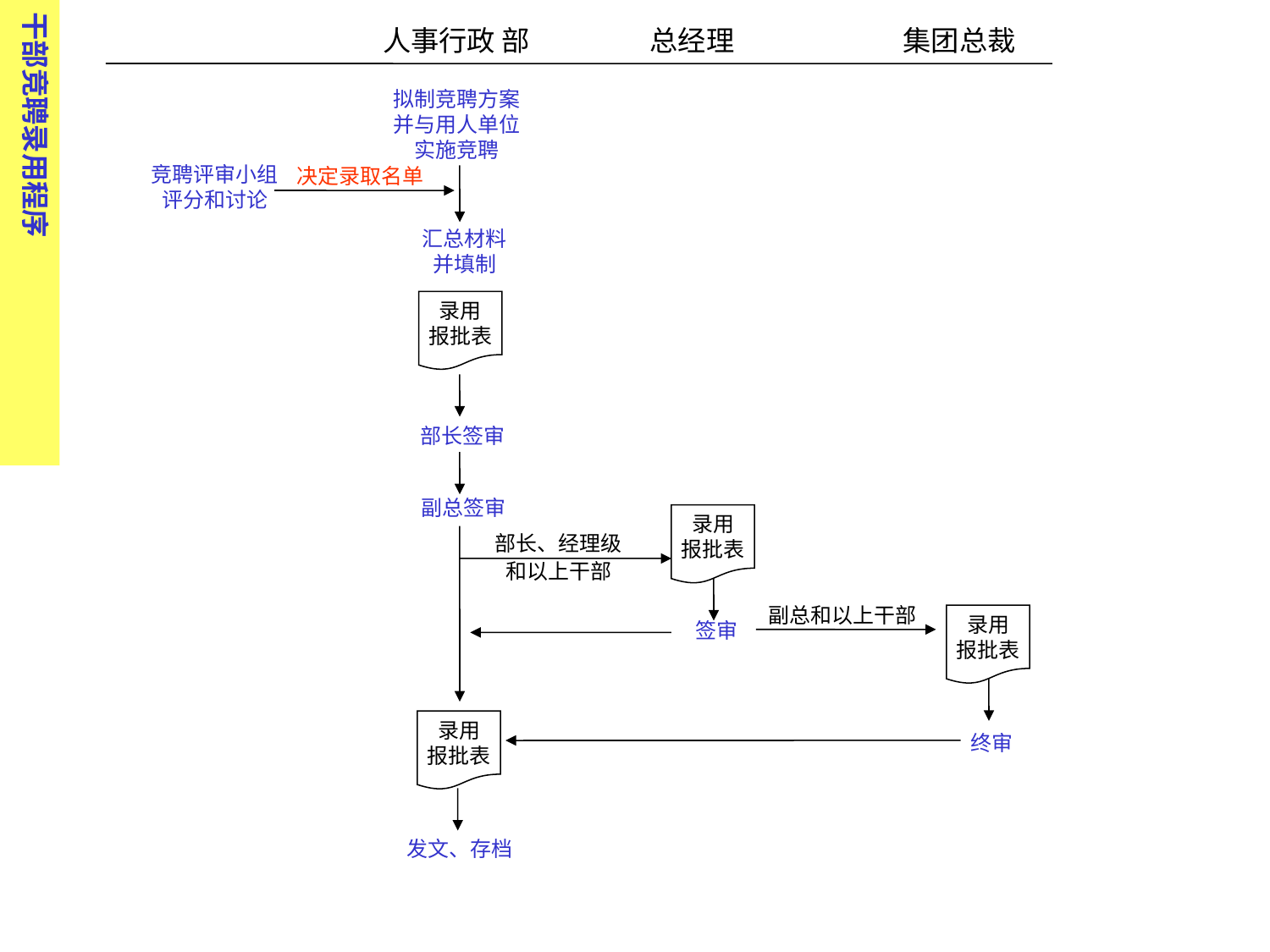

干部竞聘录用程序
人事行政 部                   总经理　　　　　　集团总裁

拟制竞聘方案并与用人单位实施竞聘
竞聘评审小组评分和讨论
决定录取名单

汇总材料并填制
录用
报批表

部长签审

副总签审
录用
报批表
部长、经理级

和以上干部

副总和以上干部
录用
报批表
签审

录用
报批表
终审

发文、存档
7